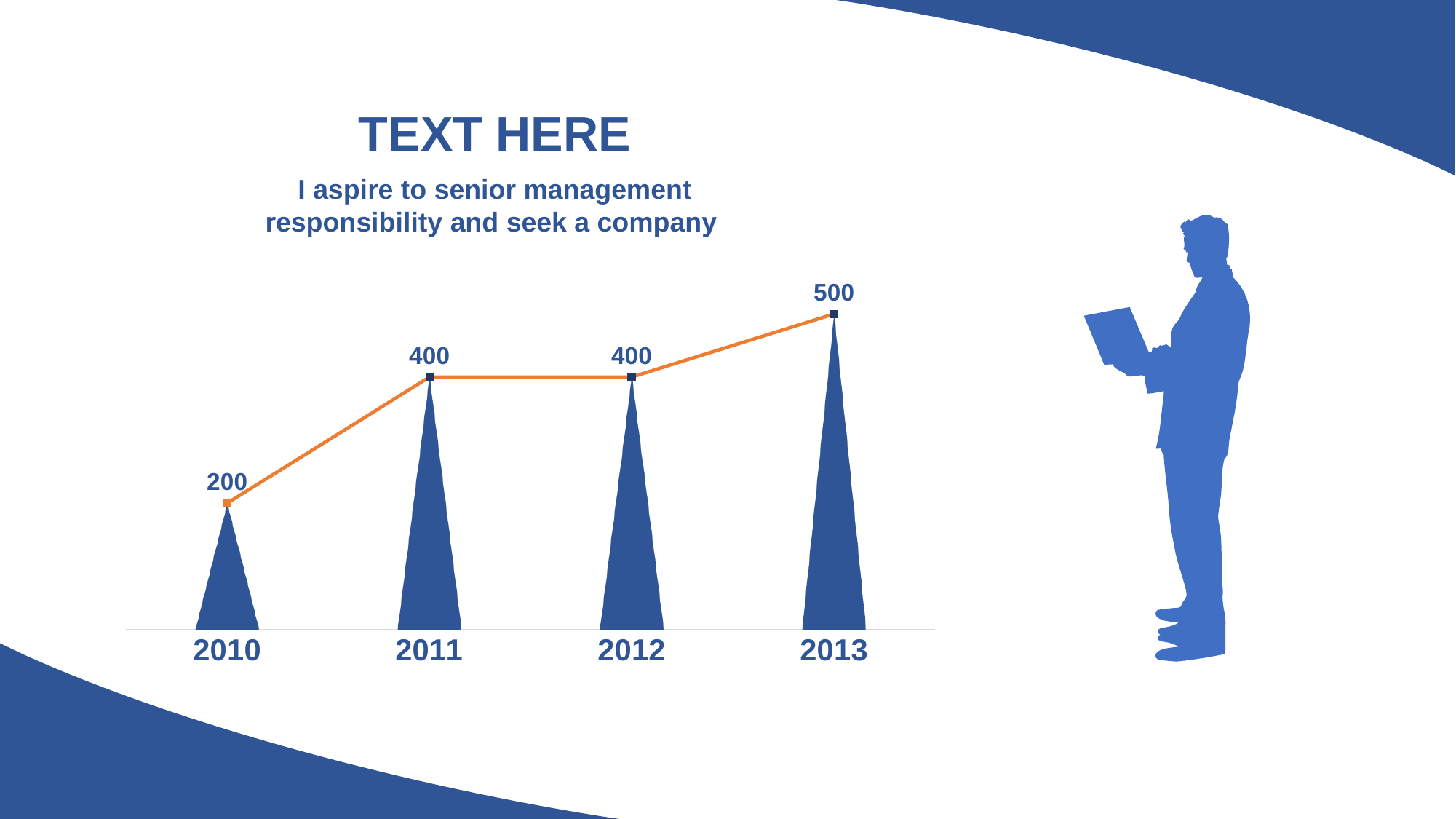

TEXT HERE
I aspire to senior management responsibility and seek a company

### Chart

| Category | 系列 1 | 系列 2 |
|---|---|---|
| 2010 | 200.0 | 200.0 |
| 2011 | 400.0 | 400.0 |
| 2012 | 400.0 | 400.0 |
| 2013 | 500.0 | 500.0 |